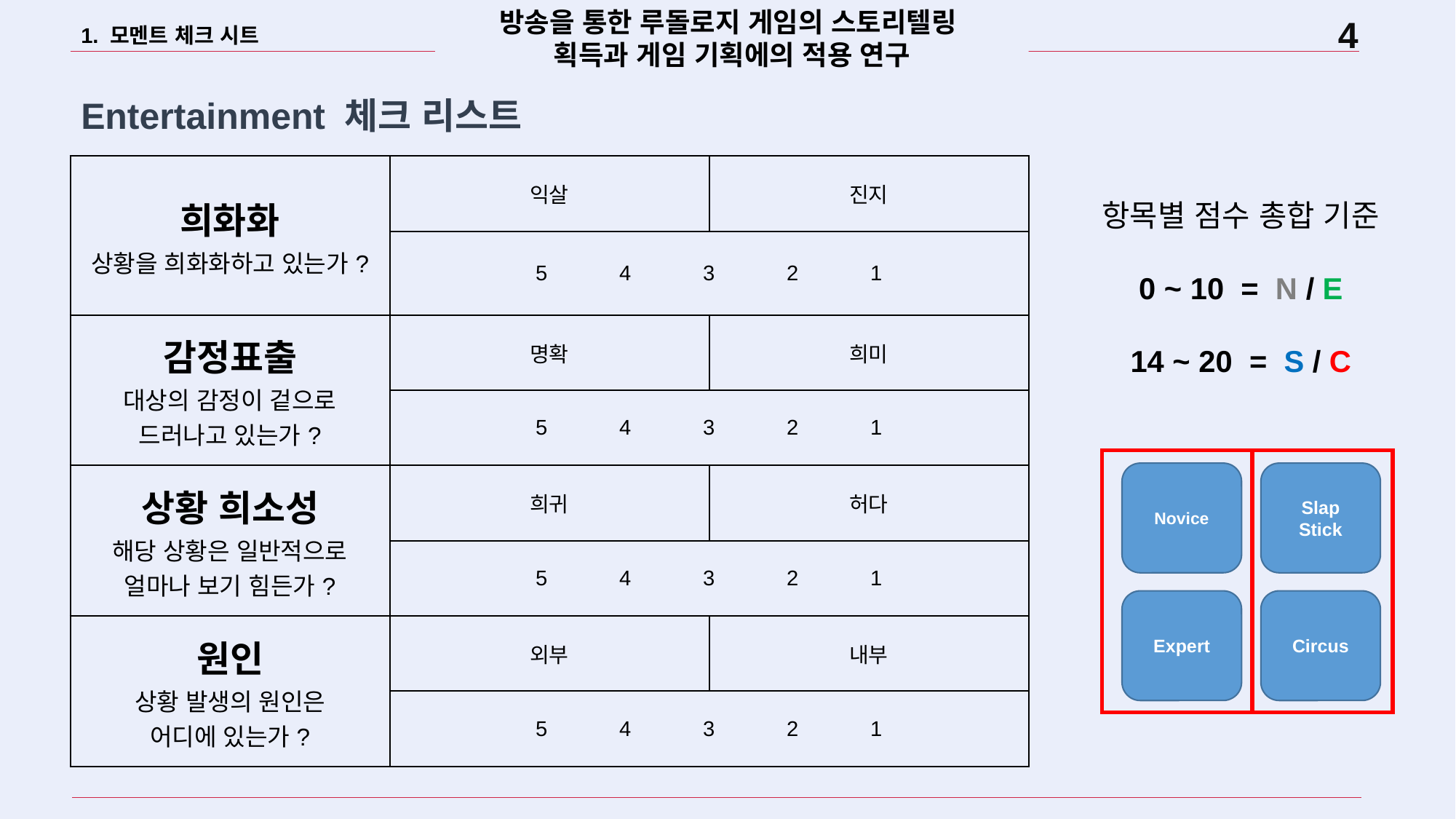

방송을 통한 루돌로지 게임의 스토리텔링
획득과 게임 기획에의 적용 연구
1. 모멘트 체크 시트
Entertainment 체크 리스트
| 희화화 상황을 희화화하고 있는가? | 익살 | 진지 |
| --- | --- | --- |
|  | 5 4 3 2 1 |  |
| 감정표출 대상의 감정이 겉으로 드러나고 있는가? | 명확 | 희미 |
|  | 5 4 3 2 1 |  |
| 상황 희소성 해당 상황은 일반적으로 얼마나 보기 힘든가? | 희귀 | 허다 |
|  | 5 4 3 2 1 |  |
| 원인 상황 발생의 원인은 어디에 있는가? | 외부 | 내부 |
|  | 5 4 3 2 1 |  |
항목별 점수 총합 기준

0 ~ 10  =  N / E

14 ~ 20  =  S / C

Novice
Slap
Stick
Expert
Circus